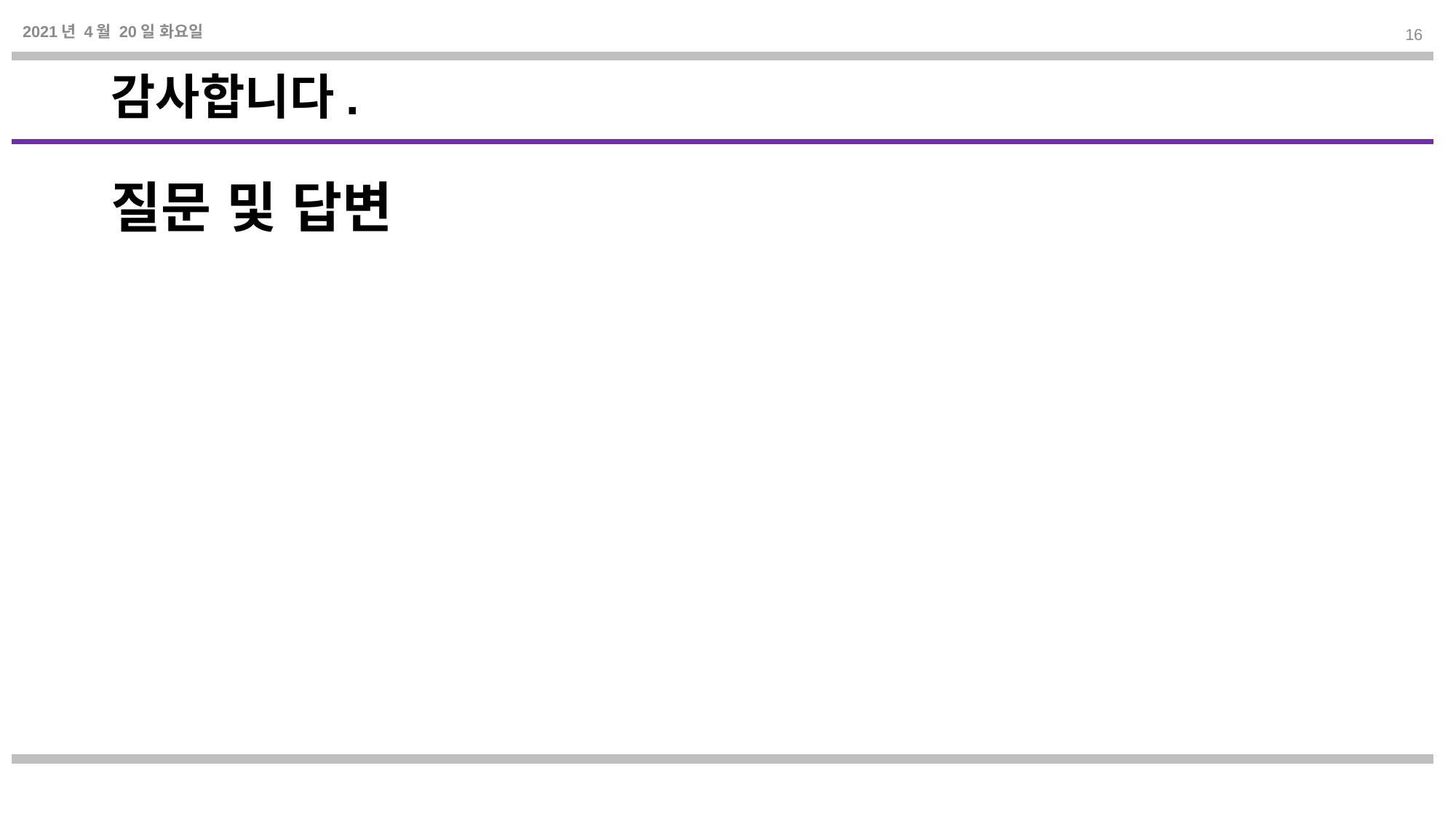

2021년 4월 20일 화요일
16
# 감사합니다.
질문 및 답변